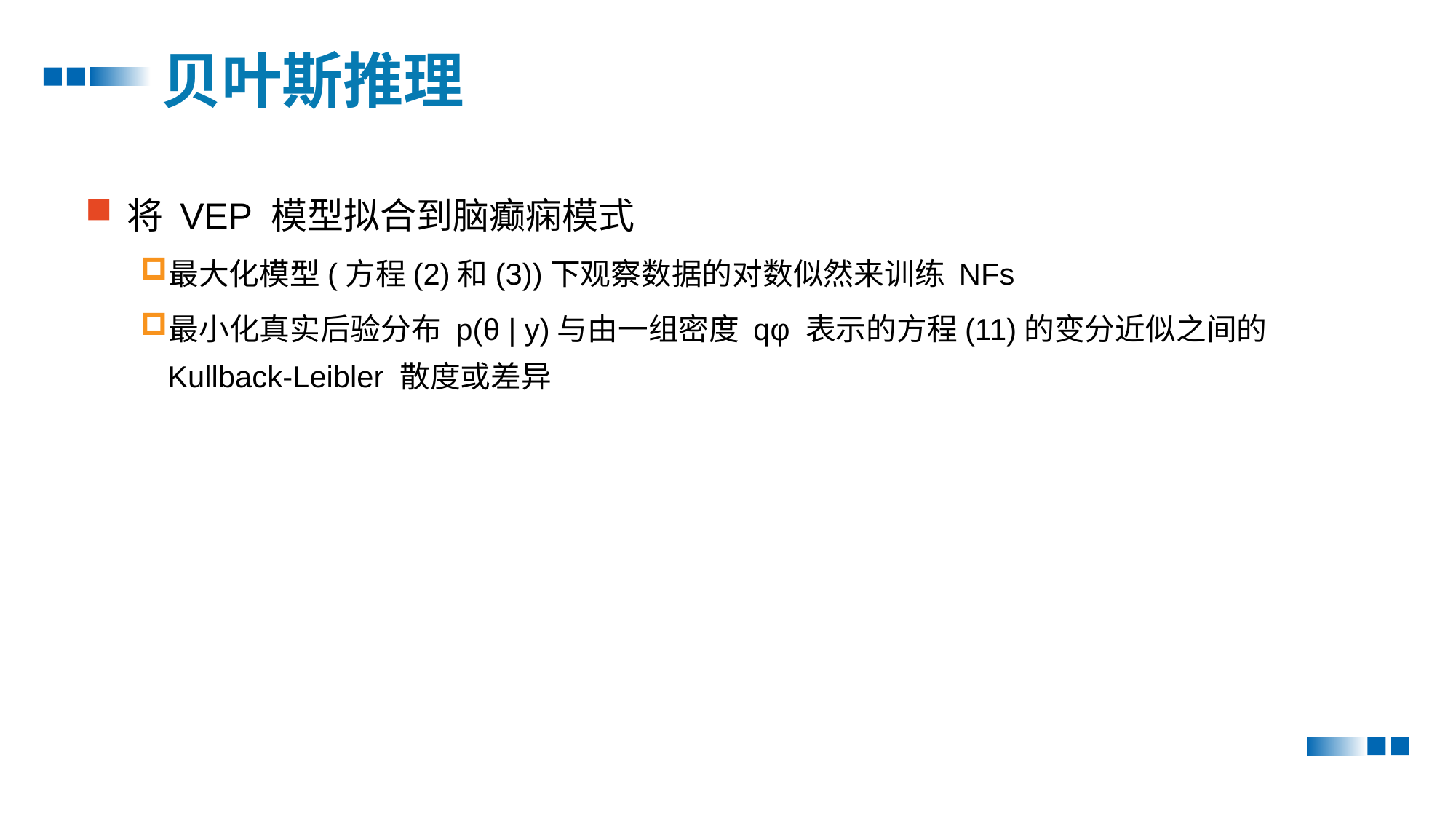

贝叶斯推理
将 VEP 模型拟合到脑癫痫模式
最大化模型(方程(2)和(3))下观察数据的对数似然来训练 NFs
最小化真实后验分布 p(θ | y)与由一组密度 qφ 表示的方程(11)的变分近似之间的 Kullback-Leibler 散度或差异